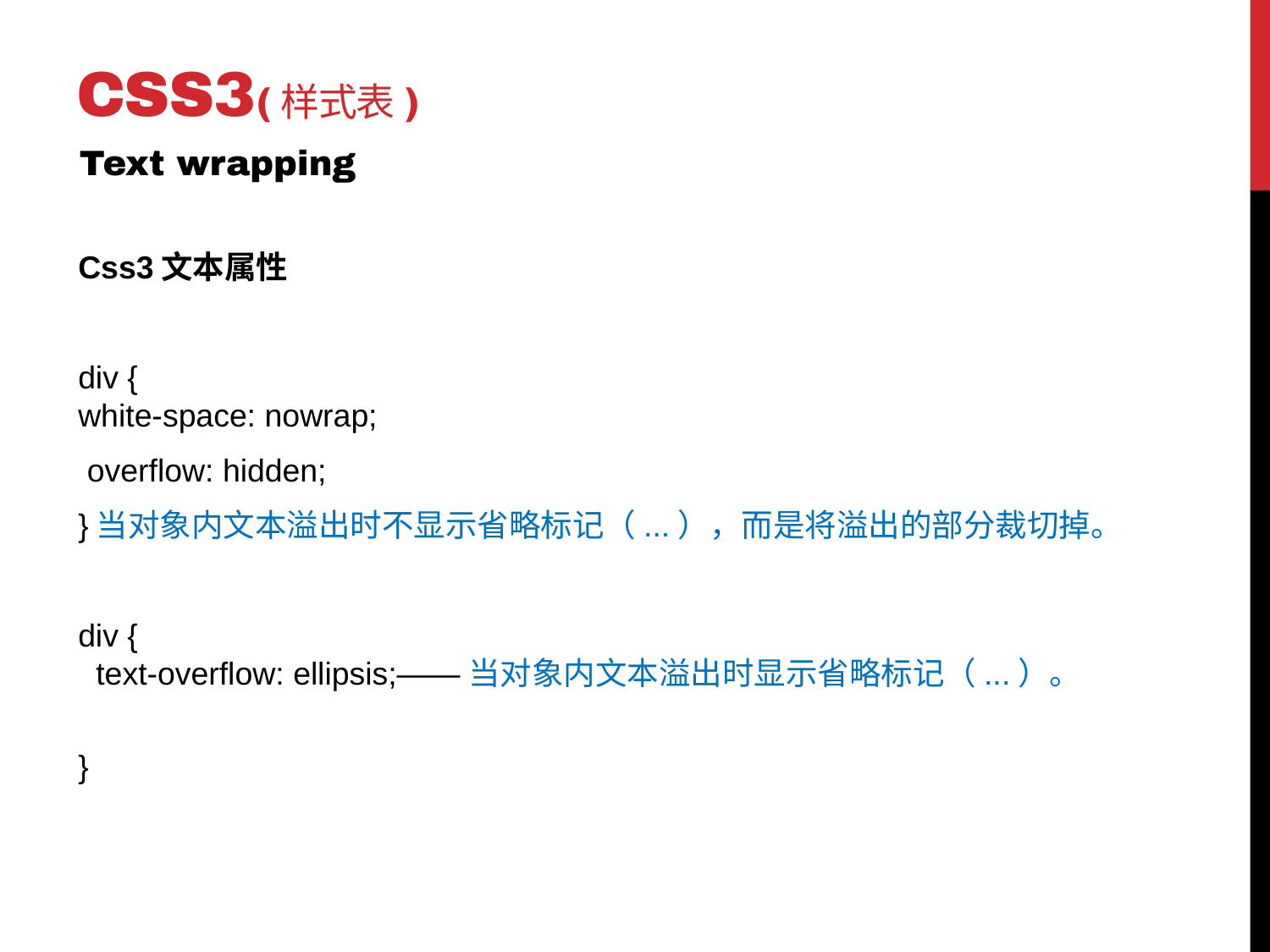

# CSS3(样式表)
Text wrapping
Css3文本属性

div {
white-space: nowrap;
 overflow: hidden;
}当对象内文本溢出时不显示省略标记（...），而是将溢出的部分裁切掉。

div {
  text-overflow: ellipsis;——当对象内文本溢出时显示省略标记（...）。
}